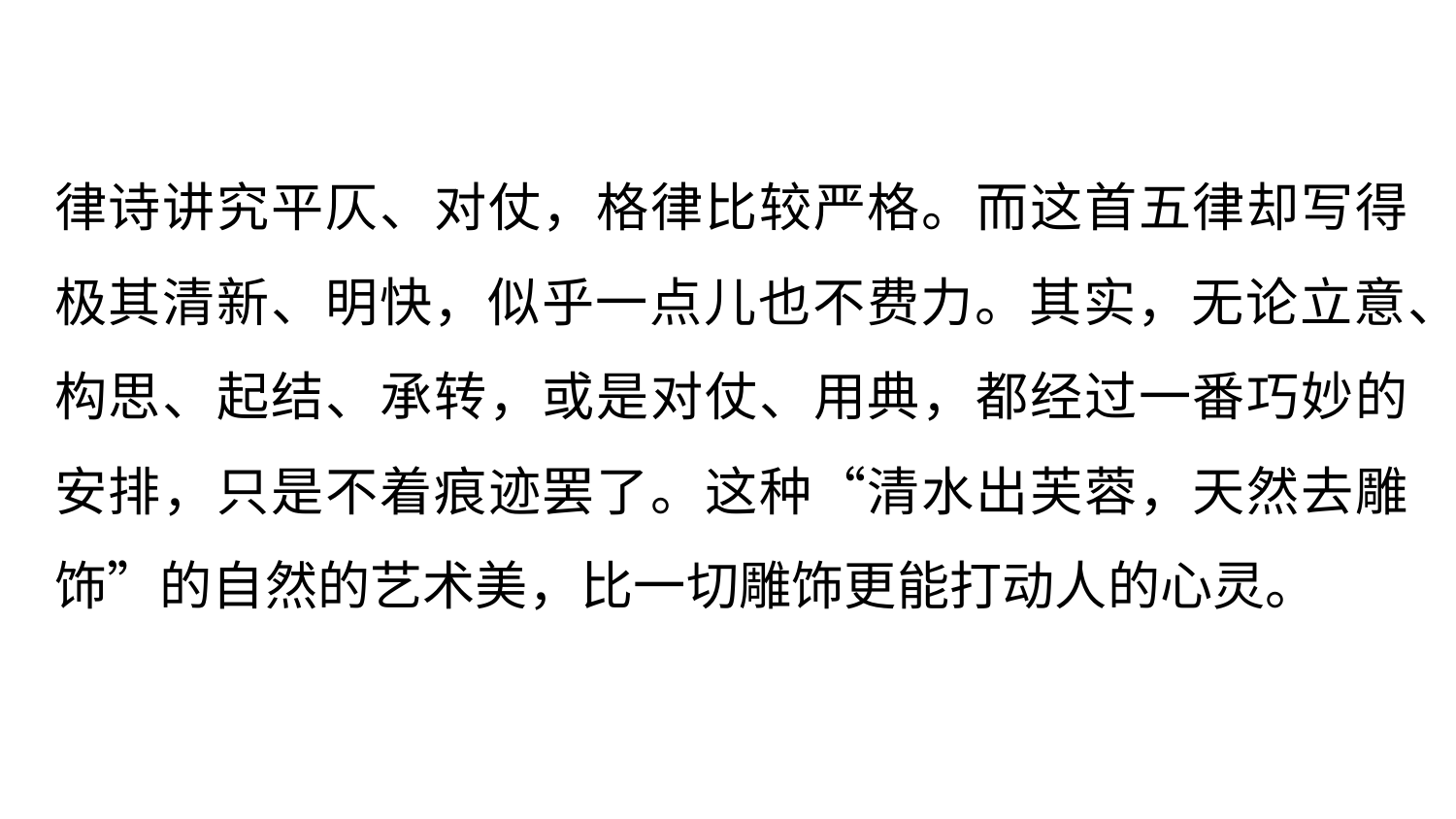

律诗讲究平仄、对仗，格律比较严格。而这首五律却写得极其清新、明快，似乎一点儿也不费力。其实，无论立意、构思、起结、承转，或是对仗、用典，都经过一番巧妙的安排，只是不着痕迹罢了。这种“清水出芙蓉，天然去雕饰”的自然的艺术美，比一切雕饰更能打动人的心灵。